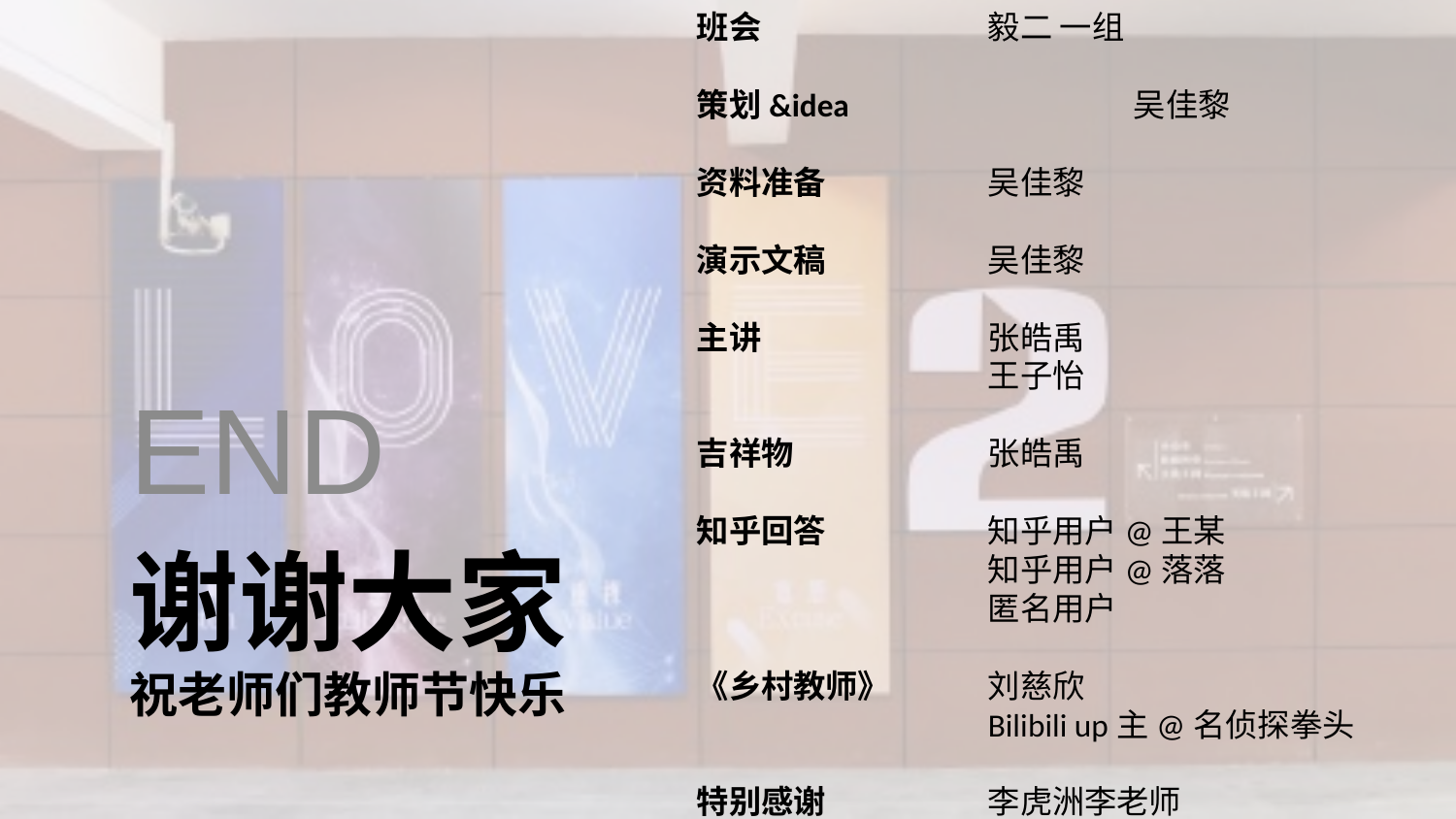

班会		毅二 一组

策划&idea		吴佳黎

资料准备		吴佳黎

演示文稿 		吴佳黎

主讲		张皓禹
		王子怡

吉祥物		张皓禹

知乎回答		知乎用户@王某
		知乎用户@落落
		匿名用户

《乡村教师》	刘慈欣
		Bilibili up主@名侦探拳头

特别感谢		李虎洲李老师
END
# 谢谢大家 祝老师们教师节快乐